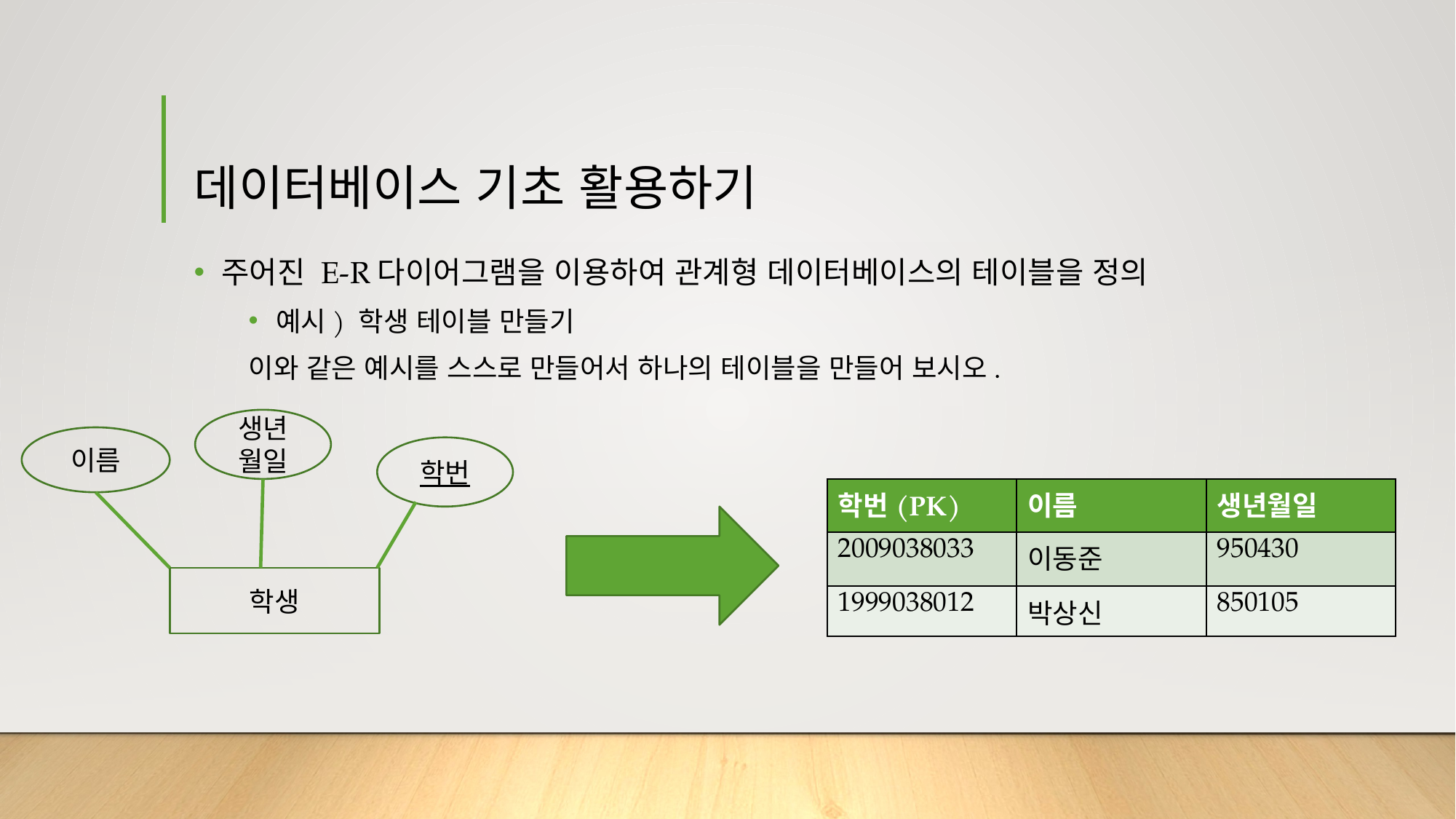

# 데이터베이스 기초 활용하기
주어진 E-R다이어그램을 이용하여 관계형 데이터베이스의 테이블을 정의
예시) 학생 테이블 만들기
이와 같은 예시를 스스로 만들어서 하나의 테이블을 만들어 보시오.
생년월일
이름
학번
| 학번(PK) | 이름 | 생년월일 |
| --- | --- | --- |
| 2009038033 | 이동준 | 950430 |
| 1999038012 | 박상신 | 850105 |

학생